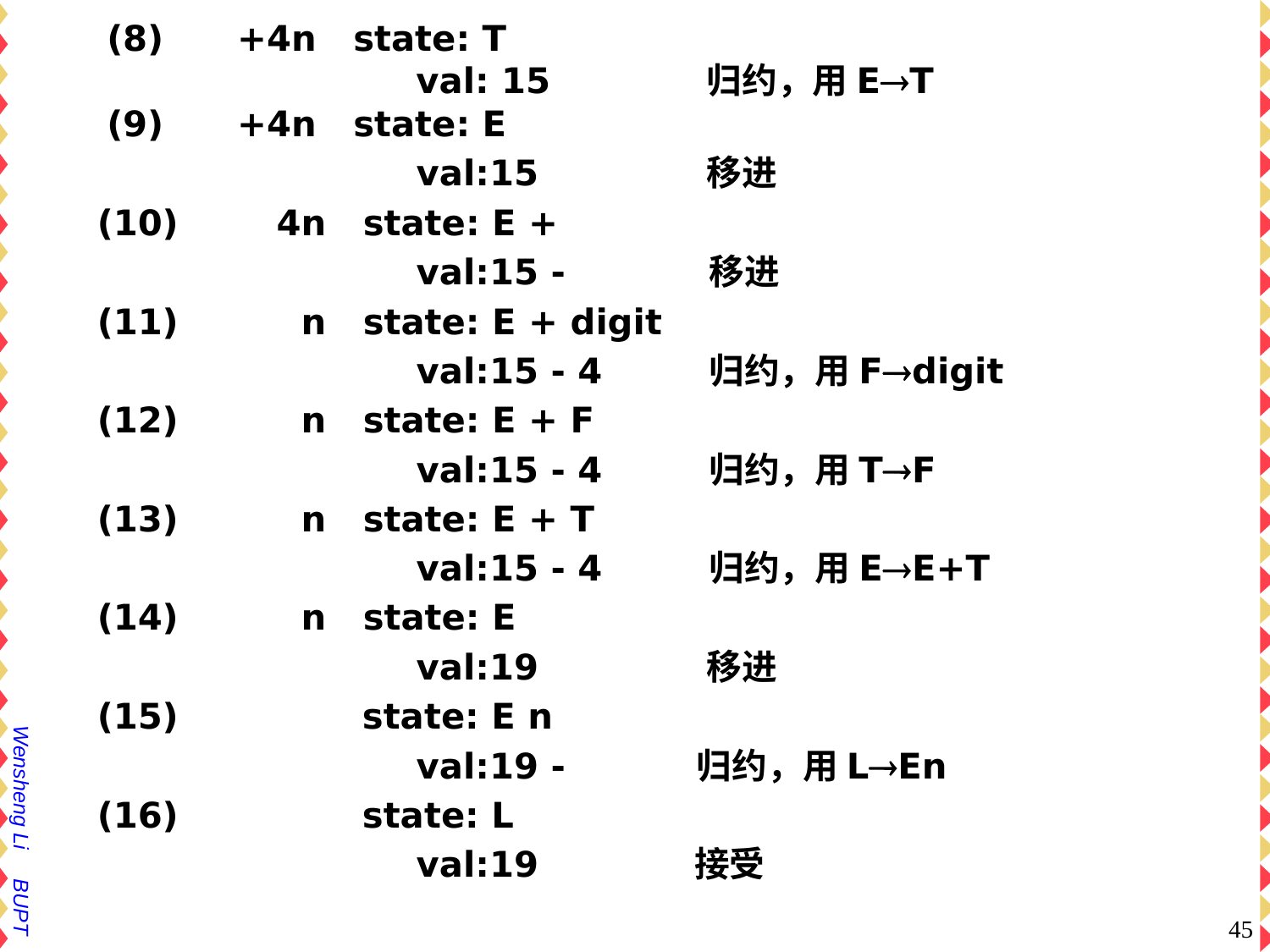

(8)      +4n   state: T
                          val: 15            归约，用E→T
 (9)      +4n   state: E
                          val:15             移进
(10)        4n   state: E +
                          val:15 -           移进
(11)          n   state: E + digit
                          val:15 - 4        归约，用F→digit
(12)          n   state: E + F
                          val:15 - 4        归约，用T→F
(13)          n   state: E + T
                          val:15 - 4        归约，用E→E+T
(14)          n   state: E
                          val:19             移进
(15)               state: E n
                          val:19 -          归约，用L→En
(16)               state: L
                          val:19            接受
45